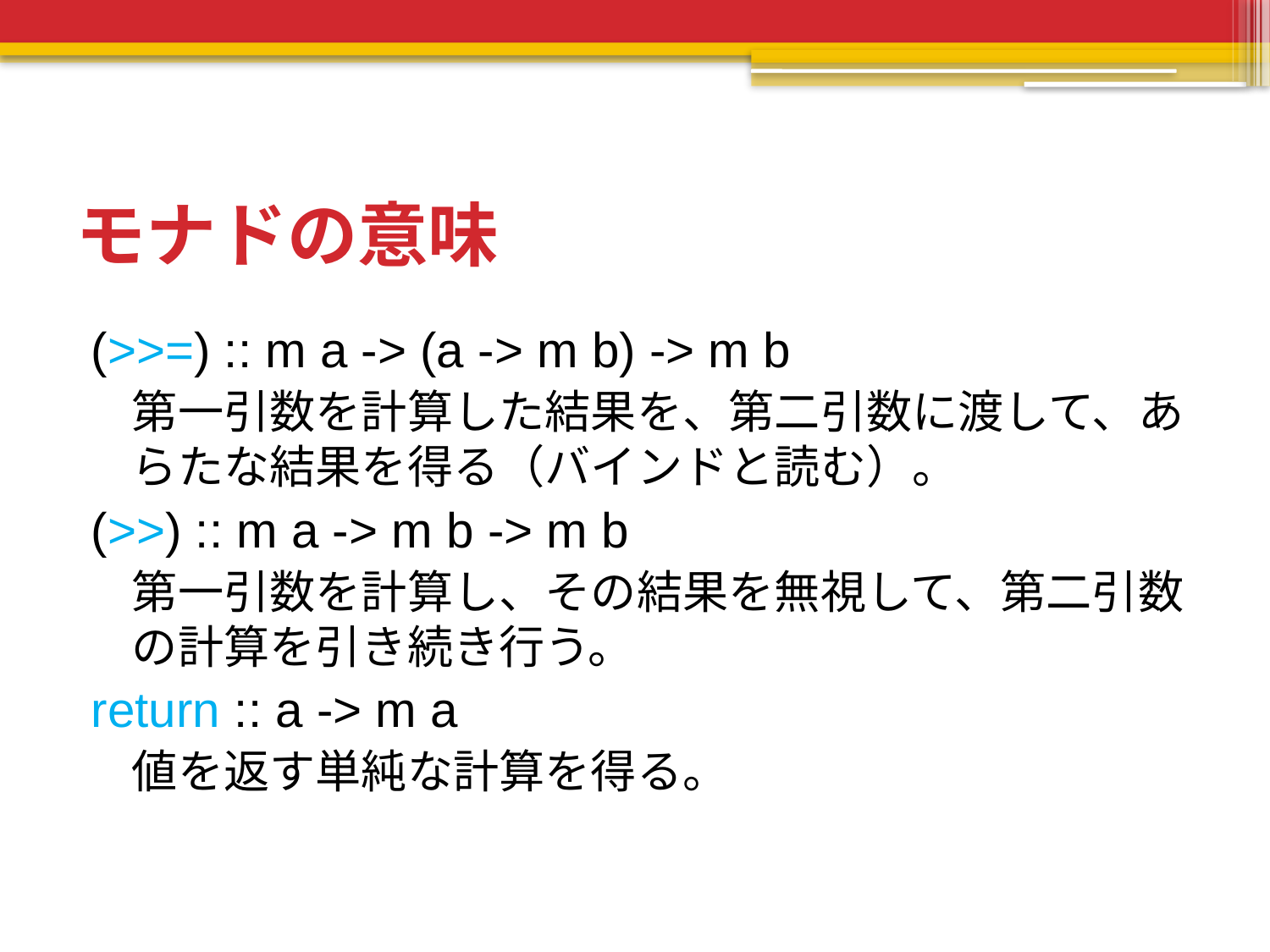

# モナドの意味
(>>=) :: m a -> (a -> m b) -> m b
第一引数を計算した結果を、第二引数に渡して、あらたな結果を得る（バインドと読む）。
(>>) :: m a -> m b -> m b
第一引数を計算し、その結果を無視して、第二引数の計算を引き続き行う。
return :: a -> m a
値を返す単純な計算を得る。